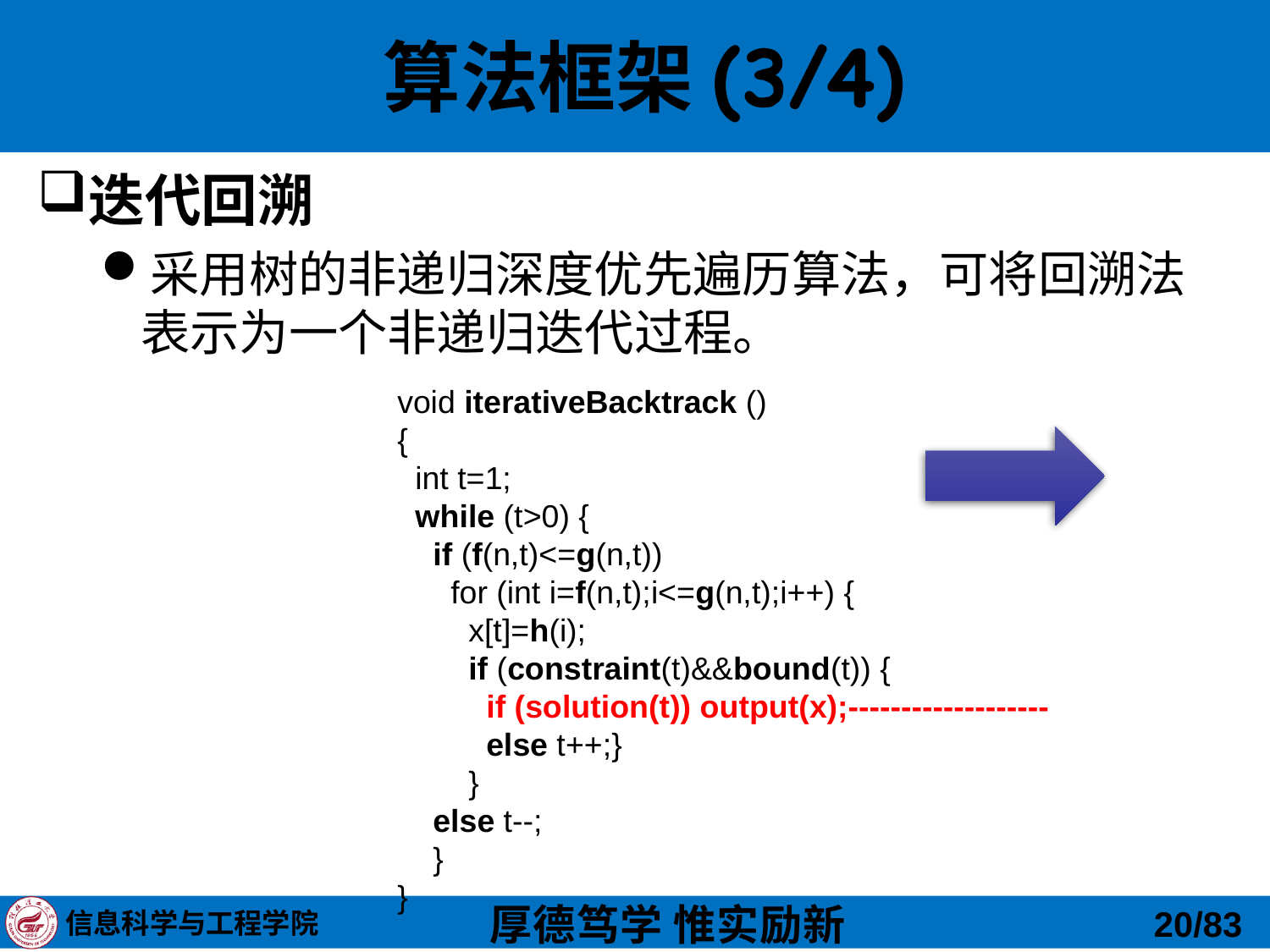

# 算法框架(3/4)
迭代回溯
采用树的非递归深度优先遍历算法，可将回溯法表示为一个非递归迭代过程。

void iterativeBacktrack ()
{
  int t=1;
  while (t>0) {
    if (f(n,t)<=g(n,t))
      for (int i=f(n,t);i<=g(n,t);i++) {
        x[t]=h(i);
        if (constraint(t)&&bound(t)) {
          if (solution(t)) output(x);-------------------
          else t++;}
        }
    else t--;
    }
}

20/83